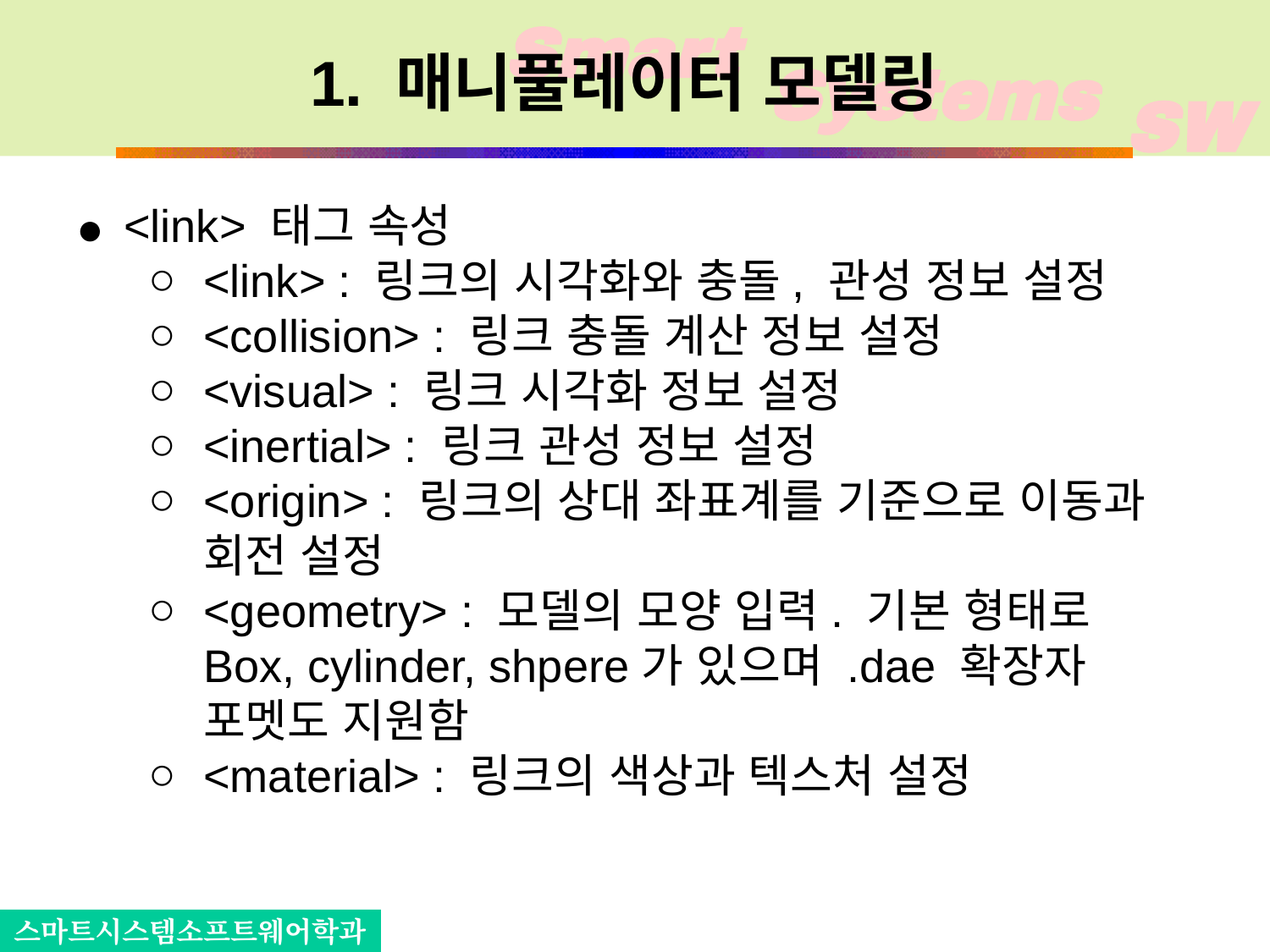

# 1. 매니풀레이터 모델링
<link> 태그 속성
<link> : 링크의 시각화와 충돌, 관성 정보 설정
<collision> : 링크 충돌 계산 정보 설정
<visual> : 링크 시각화 정보 설정
<inertial> : 링크 관성 정보 설정
<origin> : 링크의 상대 좌표계를 기준으로 이동과 회전 설정
<geometry> : 모델의 모양 입력. 기본 형태로 Box, cylinder, shpere가 있으며 .dae 확장자 포멧도 지원함
<material> : 링크의 색상과 텍스처 설정